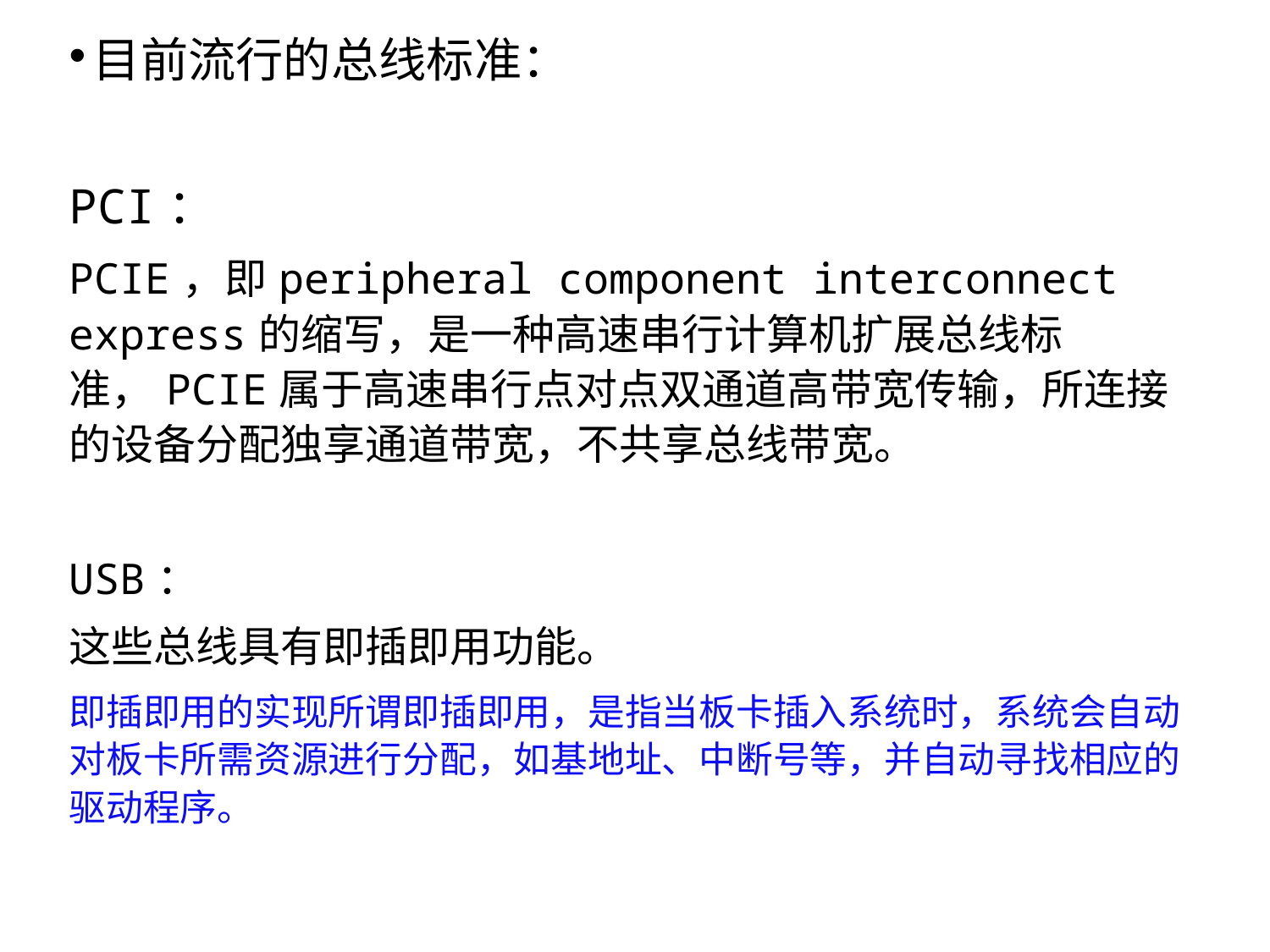

# 目前流行的总线标准：

PCI：
PCIE，即peripheral component interconnect express的缩写，是一种高速串行计算机扩展总线标准，PCIE属于高速串行点对点双通道高带宽传输，所连接的设备分配独享通道带宽，不共享总线带宽。

USB：
这些总线具有即插即用功能。
即插即用的实现所谓即插即用，是指当板卡插入系统时，系统会自动对板卡所需资源进行分配，如基地址、中断号等，并自动寻找相应的驱动程序。